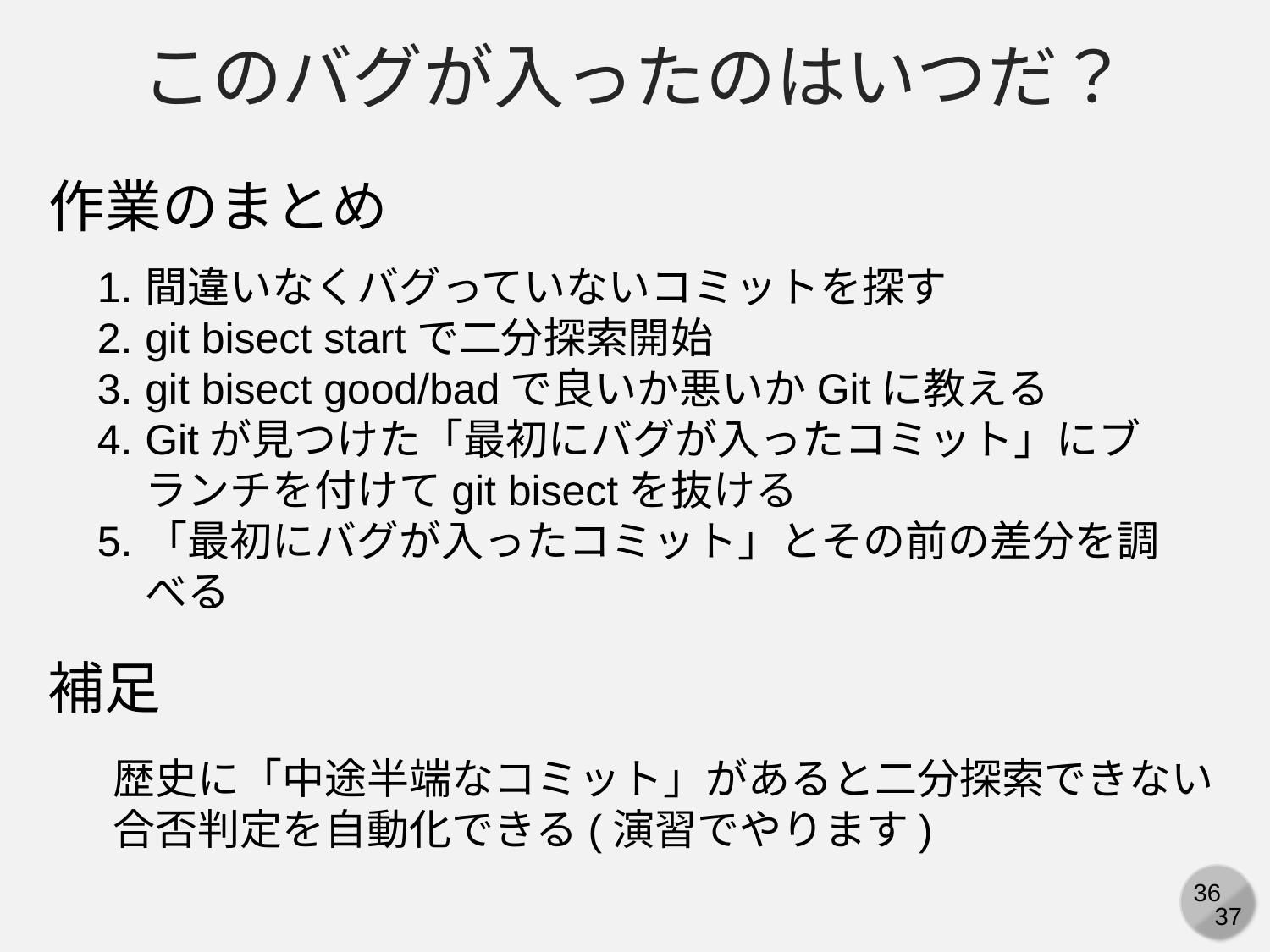

このバグが入ったのはいつだ？
作業のまとめ
間違いなくバグっていないコミットを探す
git bisect startで二分探索開始
git bisect good/badで良いか悪いかGitに教える
Gitが見つけた「最初にバグが入ったコミット」にブランチを付けてgit bisectを抜ける
「最初にバグが入ったコミット」とその前の差分を調べる
補足
歴史に「中途半端なコミット」があると二分探索できない
合否判定を自動化できる(演習でやります)